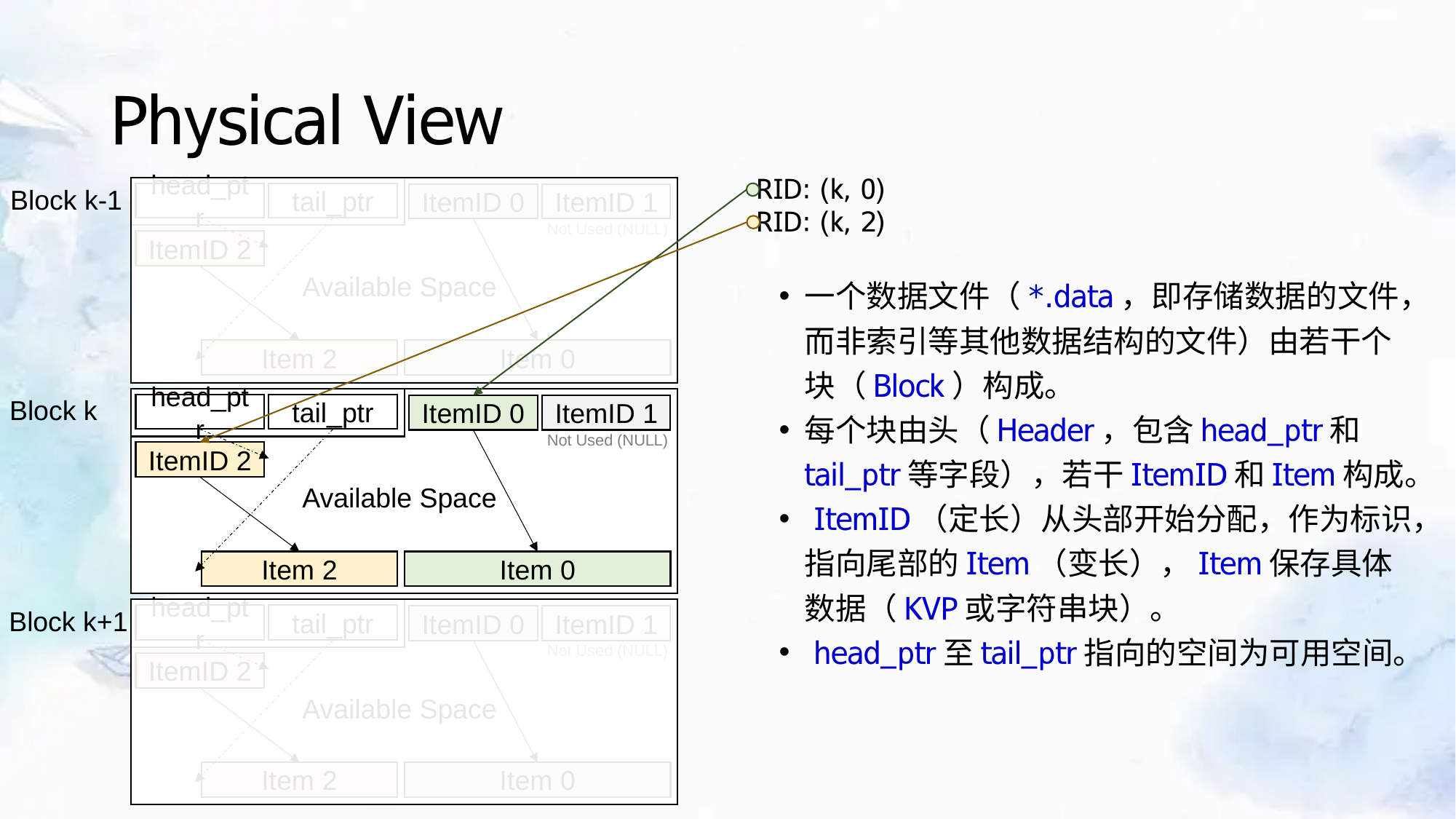

# Physical View
RID: (k, 0)
RID: (k, 2)
Block k-1

head_ptr
tail_ptr

ItemID 0
ItemID 1
Not Used (NULL)

ItemID 2
Available Space
一个数据文件（*.data，即存储数据的文件，而非索引等其他数据结构的文件）由若干个块（Block）构成。
每个块由头（Header，包含head_ptr和tail_ptr等字段），若干ItemID和Item构成。
 ItemID（定长）从头部开始分配，作为标识，指向尾部的Item（变长），Item保存具体数据（KVP或字符串块）。
 head_ptr至tail_ptr指向的空间为可用空间。
Item 2
Item 0
Block k

head_ptr
tail_ptr
ItemID 0
ItemID 1
Not Used (NULL)
ItemID 2
Available Space
Item 2
Item 0
Block k+1

head_ptr
tail_ptr
ItemID 0
ItemID 1
Not Used (NULL)
ItemID 2
Available Space
Item 2
Item 0